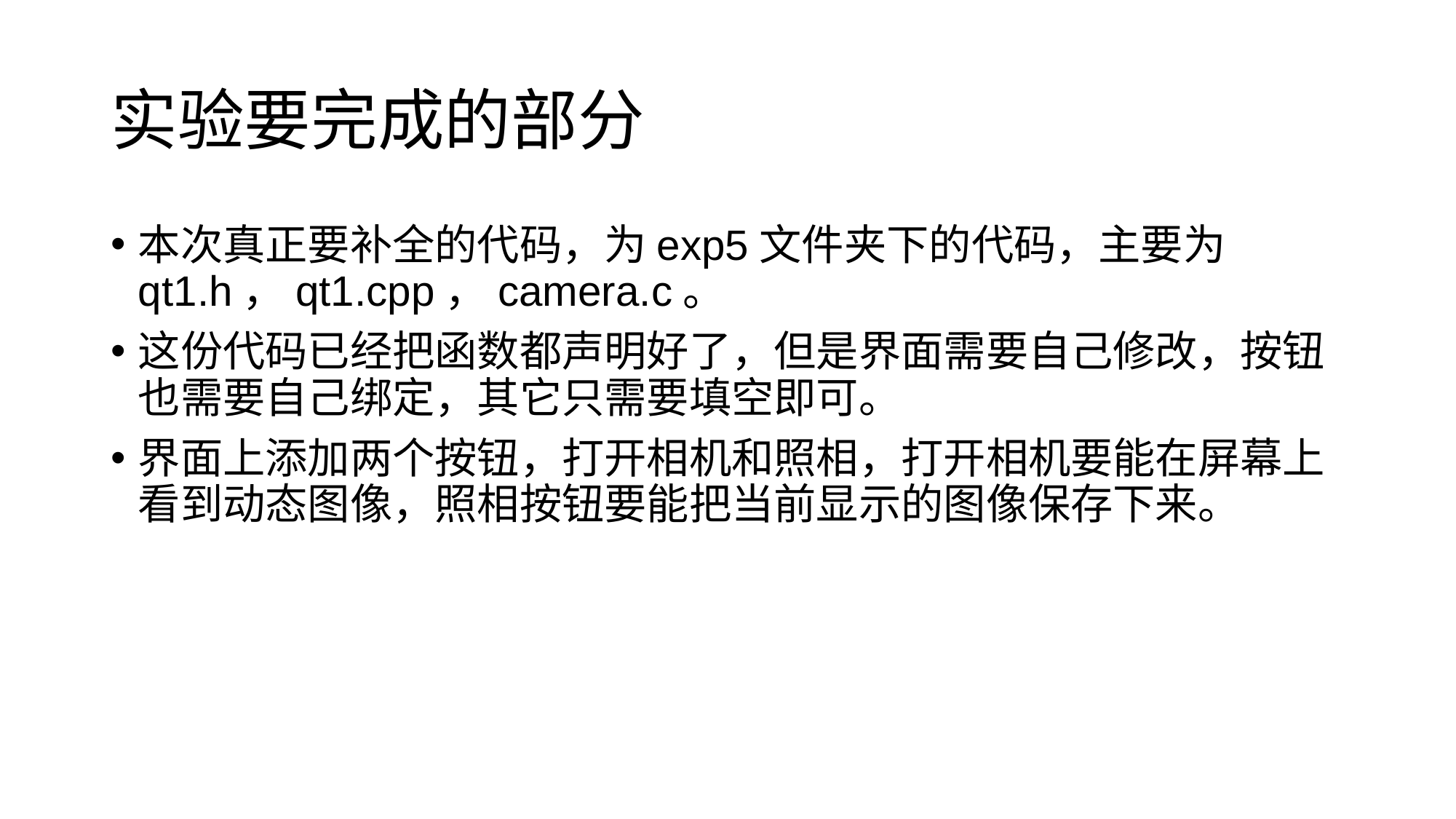

# 实验要完成的部分
本次真正要补全的代码，为exp5文件夹下的代码，主要为qt1.h，qt1.cpp，camera.c。
这份代码已经把函数都声明好了，但是界面需要自己修改，按钮也需要自己绑定，其它只需要填空即可。
界面上添加两个按钮，打开相机和照相，打开相机要能在屏幕上看到动态图像，照相按钮要能把当前显示的图像保存下来。